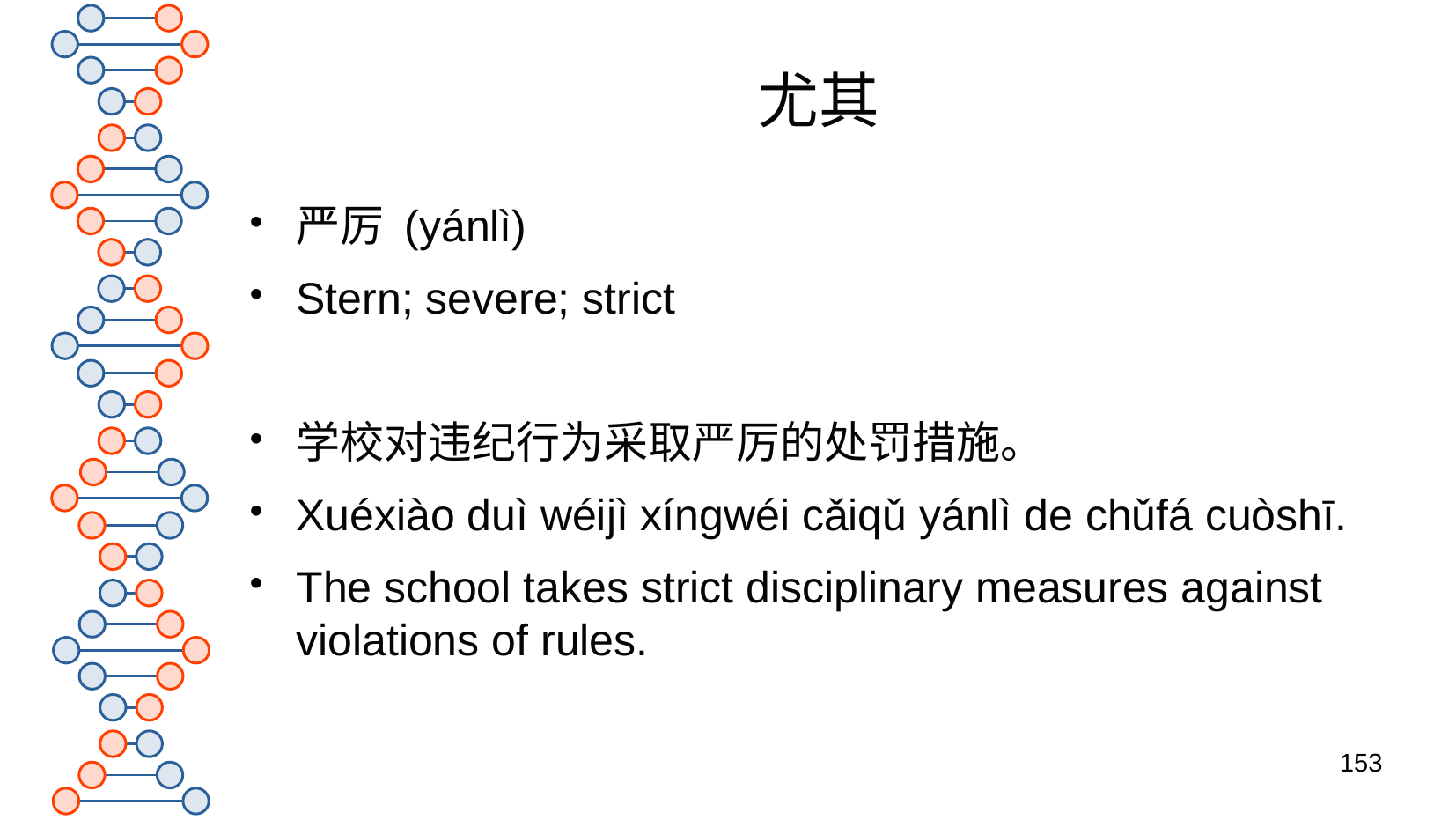

# 尤其
严厉 (yánlì)
Stern; severe; strict

学校对违纪行为采取严厉的处罚措施。
Xuéxiào duì wéijì xíngwéi cǎiqǔ yánlì de chǔfá cuòshī.
The school takes strict disciplinary measures against violations of rules.

153